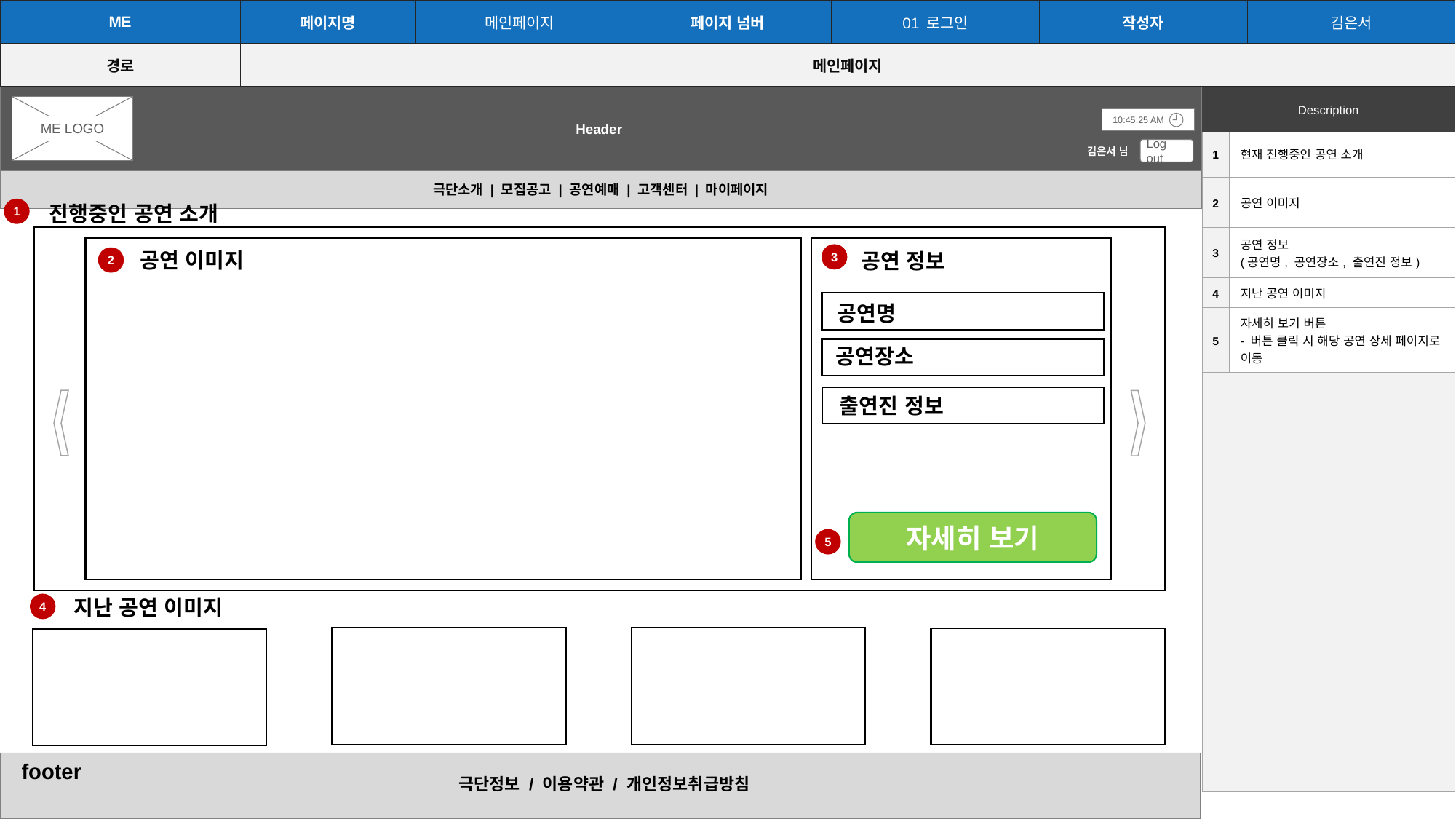

| ME | 페이지명 | 메인페이지 | 페이지 넘버 | 01 로그인 | 작성자 | 김은서 |
| --- | --- | --- | --- | --- | --- | --- |
| 경로 | 메인페이지 |  |  |  |  |  |
Header
| Description |
| --- |

ME LOGO
10:45:25 AM

| 1 | 현재 진행중인 공연 소개 |
| --- | --- |
| 2 | 공연 이미지 |
| 3 | 공연 정보 (공연명, 공연장소, 출연진 정보) |
| 4 | 지난 공연 이미지 |
| 5 | 자세히 보기 버튼 - 버튼 클릭 시 해당 공연 상세 페이지로 이동 |
|  |  |
김은서 님
Log out
극단소개 | 모집공고 | 공연예매 | 고객센터 | 마이페이지
진행중인 공연 소개
1

공연 이미지
공연 정보
3
2

공연명
공연장소

출연진 정보

자세히 보기
5
지난 공연 이미지
4

footer
극단정보 / 이용약관 / 개인정보취급방침